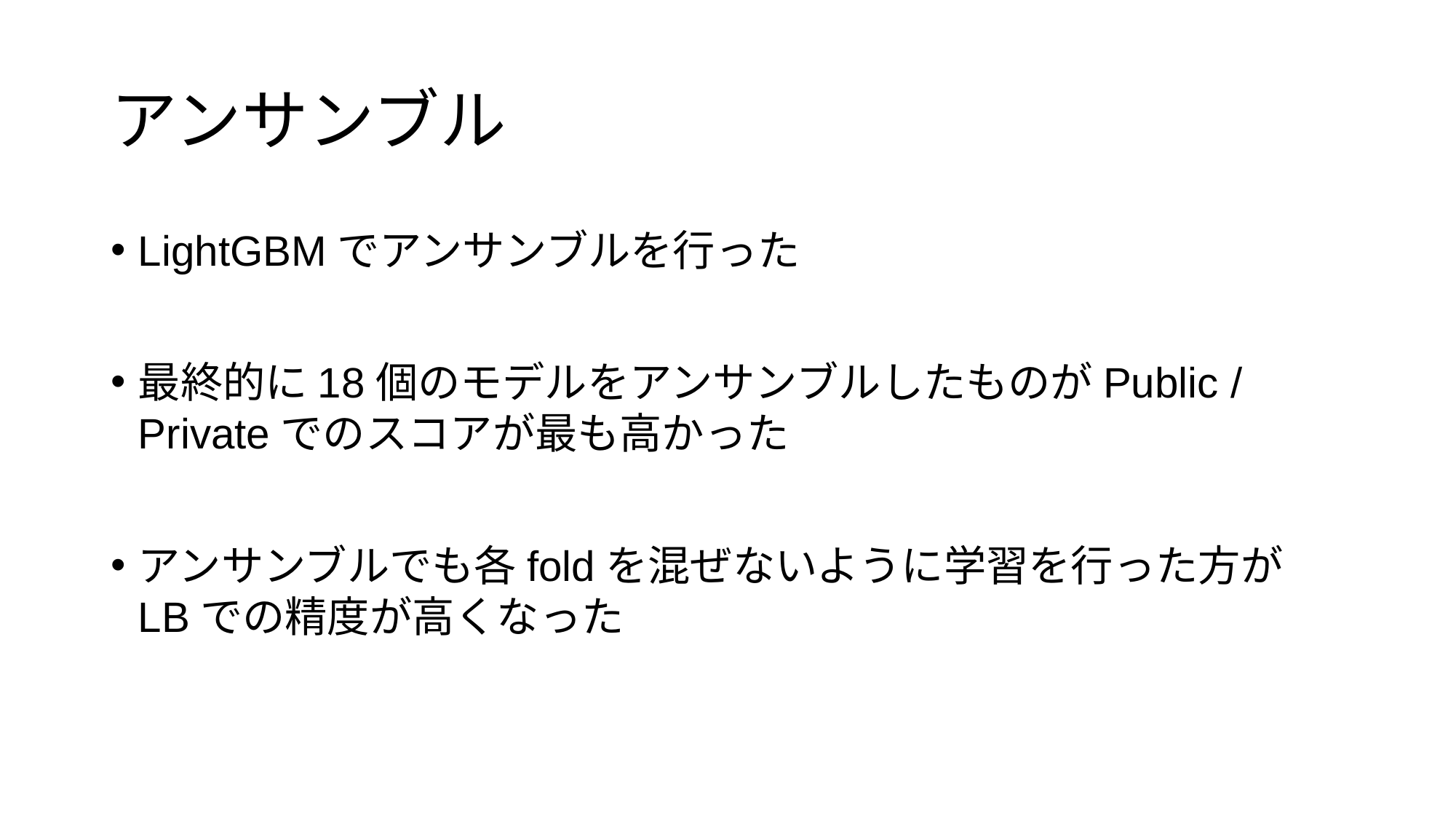

# アンサンブル
LightGBMでアンサンブルを行った

最終的に18個のモデルをアンサンブルしたものがPublic / Privateでのスコアが最も高かった

アンサンブルでも各foldを混ぜないように学習を行った方がLBでの精度が高くなった